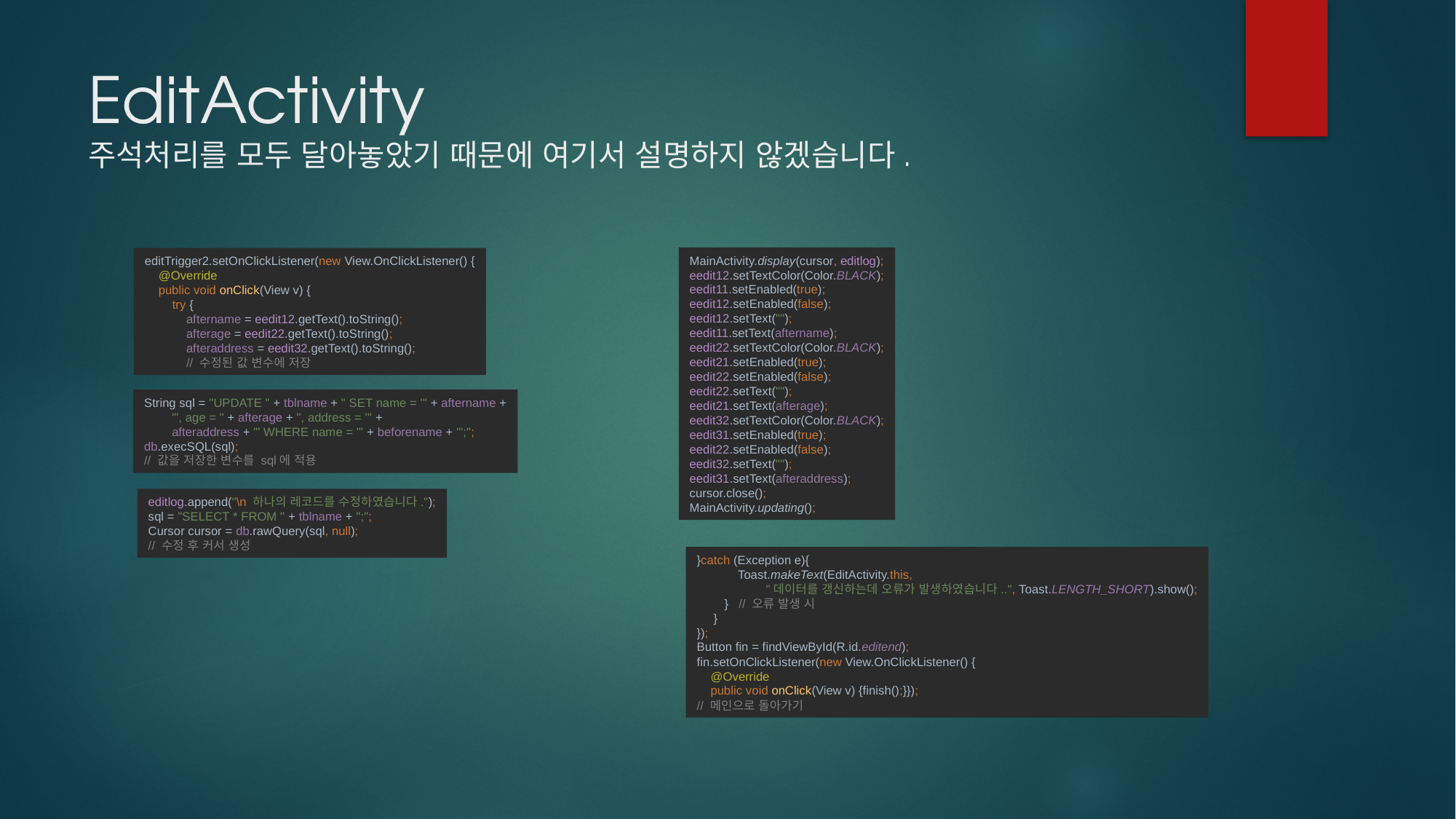

# EditActivity 주석처리를 모두 달아놓았기 때문에 여기서 설명하지 않겠습니다.

MainActivity.display(cursor, editlog);
eedit12.setTextColor(Color.BLACK);
eedit11.setEnabled(true);
eedit12.setEnabled(false);
eedit12.setText("");
eedit11.setText(aftername);
eedit22.setTextColor(Color.BLACK);
eedit21.setEnabled(true);
eedit22.setEnabled(false);
eedit22.setText("");
eedit21.setText(afterage);
eedit32.setTextColor(Color.BLACK);
eedit31.setEnabled(true);
eedit22.setEnabled(false);
eedit32.setText("");
eedit31.setText(afteraddress);
cursor.close();
MainActivity.updating();

editTrigger2.setOnClickListener(new View.OnClickListener() {
    @Override
    public void onClick(View v) {
        try {
            aftername = eedit12.getText().toString();
            afterage = eedit22.getText().toString();
            afteraddress = eedit32.getText().toString();
            // 수정된 값 변수에 저장
String sql = "UPDATE " + tblname + " SET name = '" + aftername +
        "', age = " + afterage + ", address = '" +
        afteraddress + "' WHERE name = '" + beforename + "';";
db.execSQL(sql);
// 값을 저장한 변수를 sql에 적용
editlog.append("\n 하나의 레코드를 수정하였습니다.");
sql = "SELECT * FROM " + tblname + ";";
Cursor cursor = db.rawQuery(sql, null);
// 수정 후 커서 생성
}catch (Exception e){
            Toast.makeText(EditActivity.this,
                    "데이터를 갱신하는데 오류가 발생하였습니다..", Toast.LENGTH_SHORT).show();
        }   // 오류 발생 시
    }
});
Button fin = findViewById(R.id.editend);
fin.setOnClickListener(new View.OnClickListener() {
    @Override
    public void onClick(View v) {finish();}});
// 메인으로 돌아가기